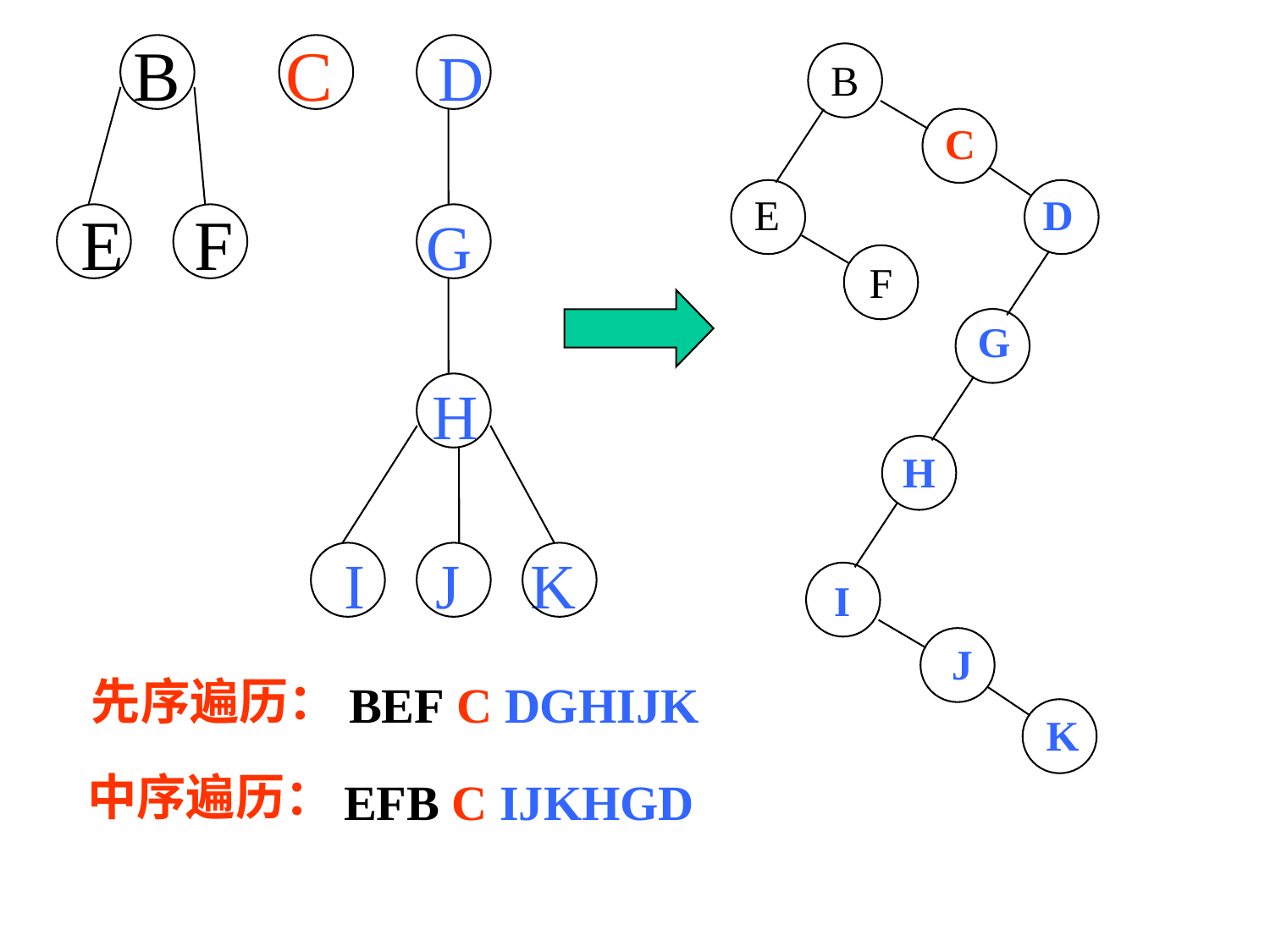

B      C      D

E    F           G

                    H

               I    J    K

B
C
D
E
F
G
H
I
J
K

先序遍历：
BEF C DGHIJK
中序遍历：
EFB C IJKHGD